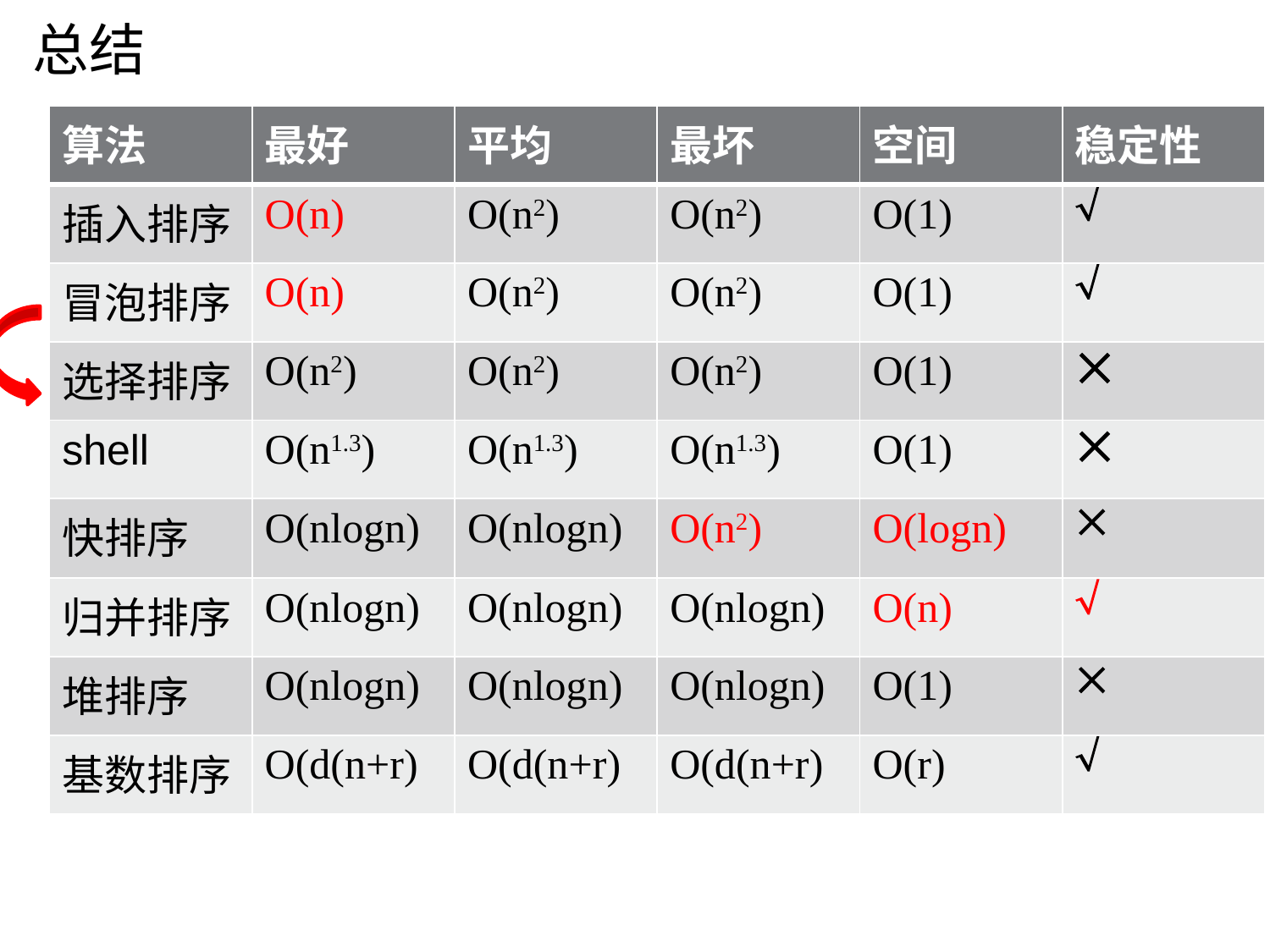

# 总结
| 算法 | 最好 | 平均 | 最坏 | 空间 | 稳定性 |
| --- | --- | --- | --- | --- | --- |
| 插入排序 | O(n) | O(n2) | O(n2) | O(1) | √ |
| 冒泡排序 | O(n) | O(n2) | O(n2) | O(1) | √ |
| 选择排序 | O(n2) | O(n2) | O(n2) | O(1) | × |
| shell | O(n1.3) | O(n1.3) | O(n1.3) | O(1) | × |
| 快排序 | O(nlogn) | O(nlogn) | O(n2) | O(logn) | × |
| 归并排序 | O(nlogn) | O(nlogn) | O(nlogn) | O(n) | √ |
| 堆排序 | O(nlogn) | O(nlogn) | O(nlogn) | O(1) | × |
| 基数排序 | O(d(n+r) | O(d(n+r) | O(d(n+r) | O(r) | √ |